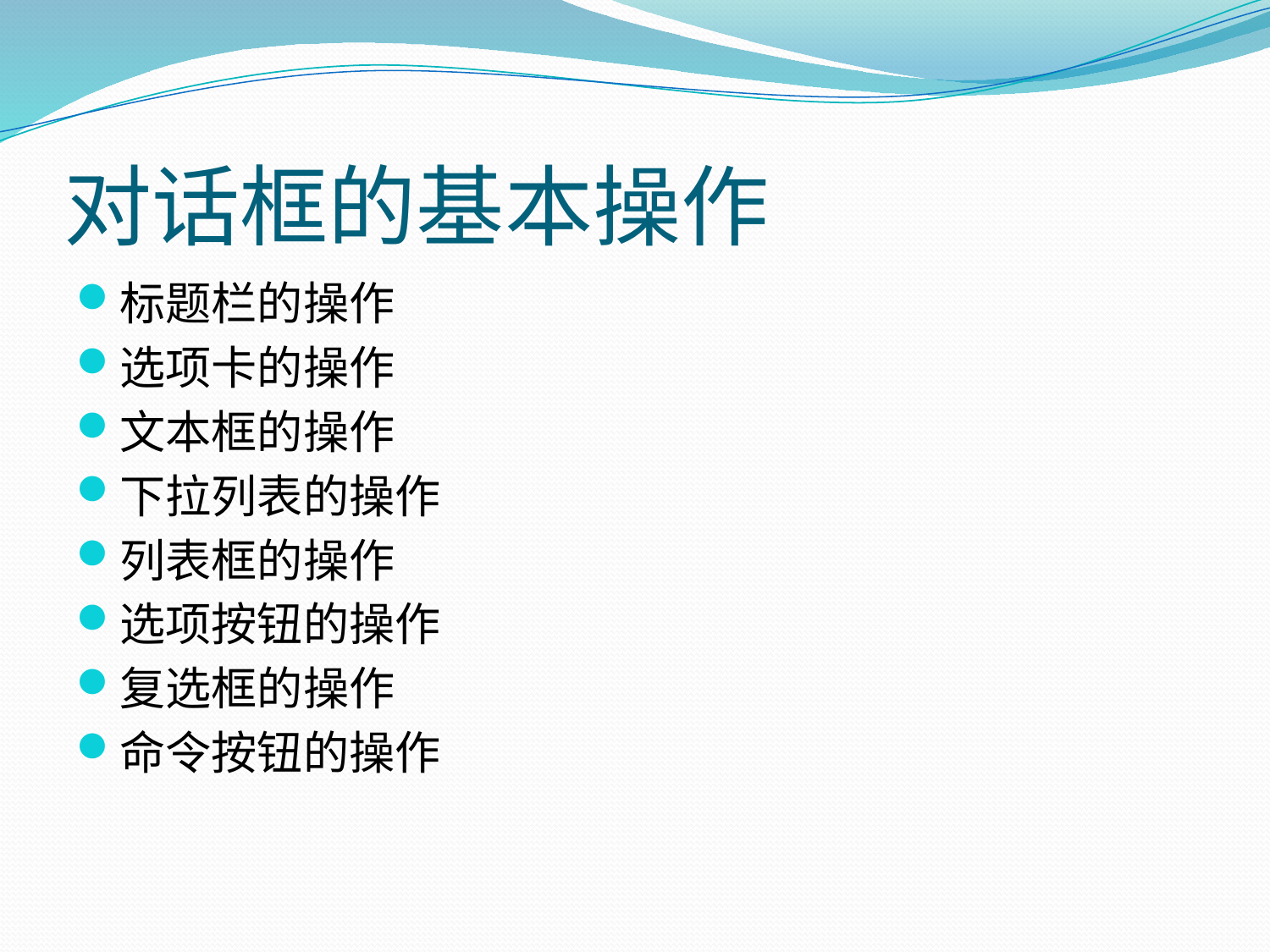

# 对话框的基本操作
标题栏的操作
选项卡的操作
文本框的操作
下拉列表的操作
列表框的操作
选项按钮的操作
复选框的操作
命令按钮的操作